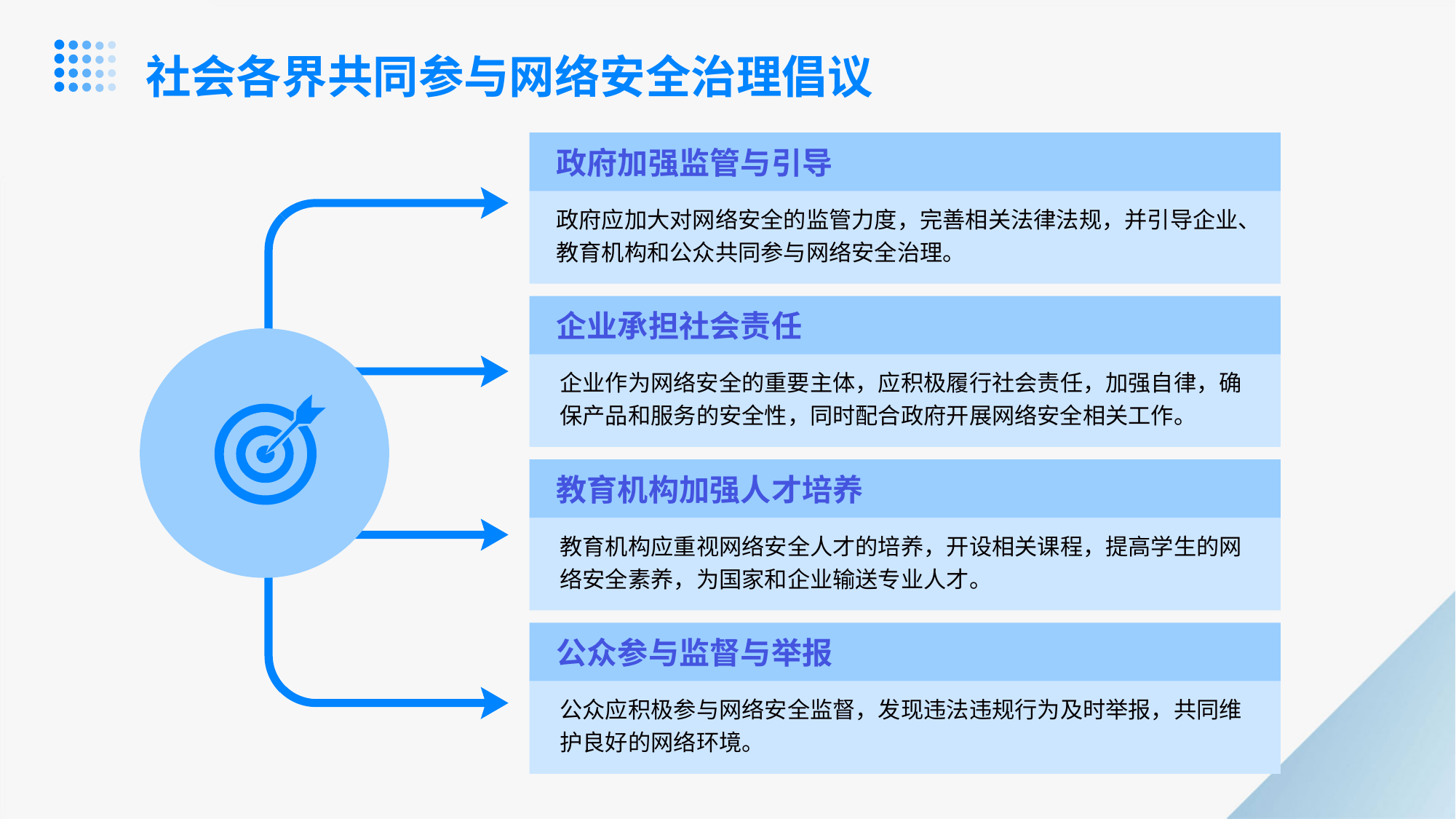

社会各界共同参与网络安全治理倡议

政府加强监管与引导

政府应加大对网络安全的监管力度，完善相关法律法规，并引导企业、教育机构和公众共同参与网络安全治理。

企业承担社会责任

企业作为网络安全的重要主体，应积极履行社会责任，加强自律，确保产品和服务的安全性，同时配合政府开展网络安全相关工作。

教育机构加强人才培养

教育机构应重视网络安全人才的培养，开设相关课程，提高学生的网络安全素养，为国家和企业输送专业人才。

公众参与监督与举报

公众应积极参与网络安全监督，发现违法违规行为及时举报，共同维护良好的网络环境。